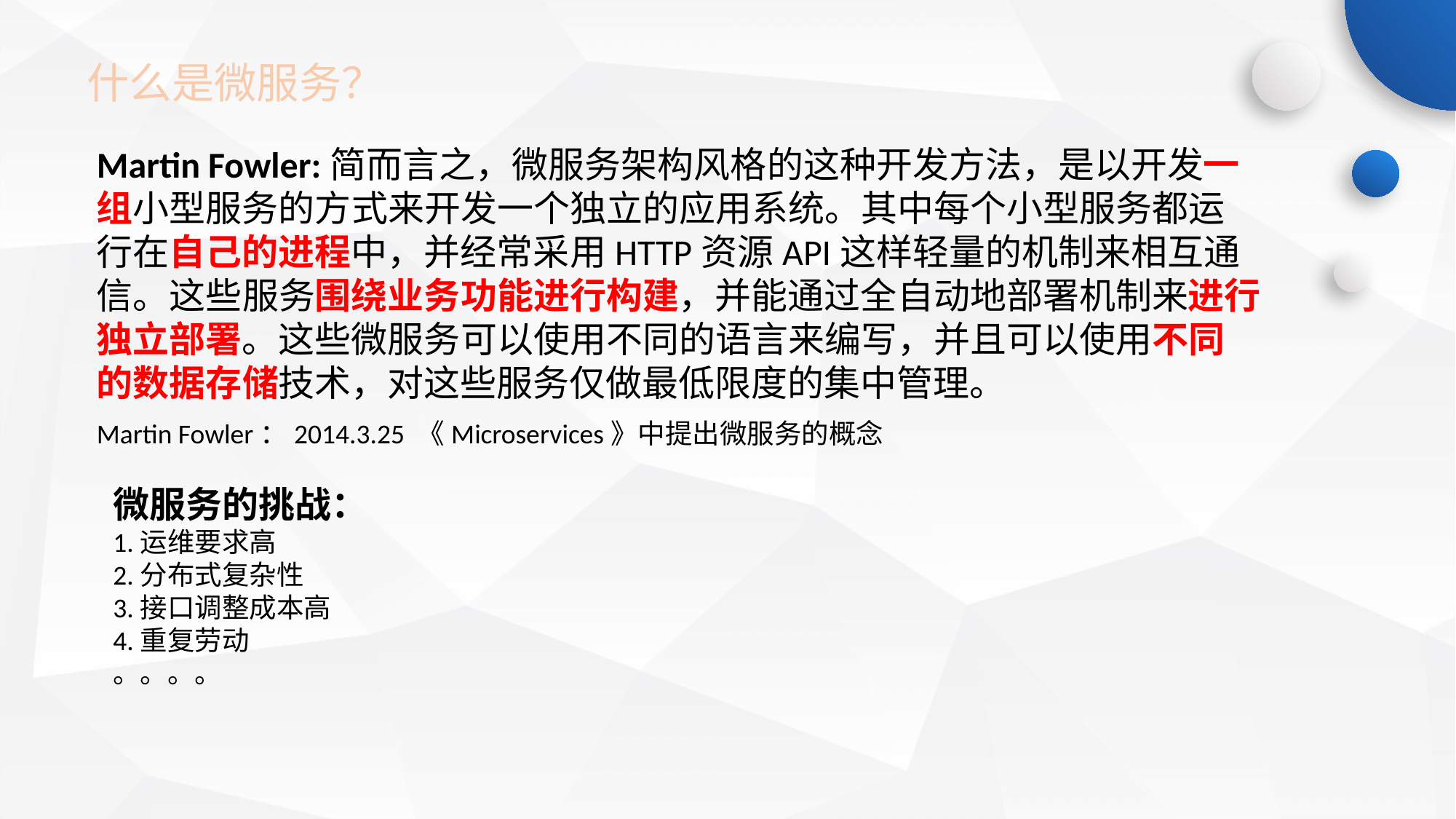

什么是微服务？

Martin Fowler:简而言之，微服务架构风格的这种开发方法，是以开发一组小型服务的方式来开发一个独立的应用系统。其中每个小型服务都运行在自己的进程中，并经常采用HTTP资源API这样轻量的机制来相互通信。这些服务围绕业务功能进行构建，并能通过全自动地部署机制来进行独立部署。这些微服务可以使用不同的语言来编写，并且可以使用不同的数据存储技术，对这些服务仅做最低限度的集中管理。

Martin Fowler：2014.3.25 《Microservices》中提出微服务的概念
微服务的挑战：
1.运维要求高
2.分布式复杂性
3.接口调整成本高
4.重复劳动
。。。。